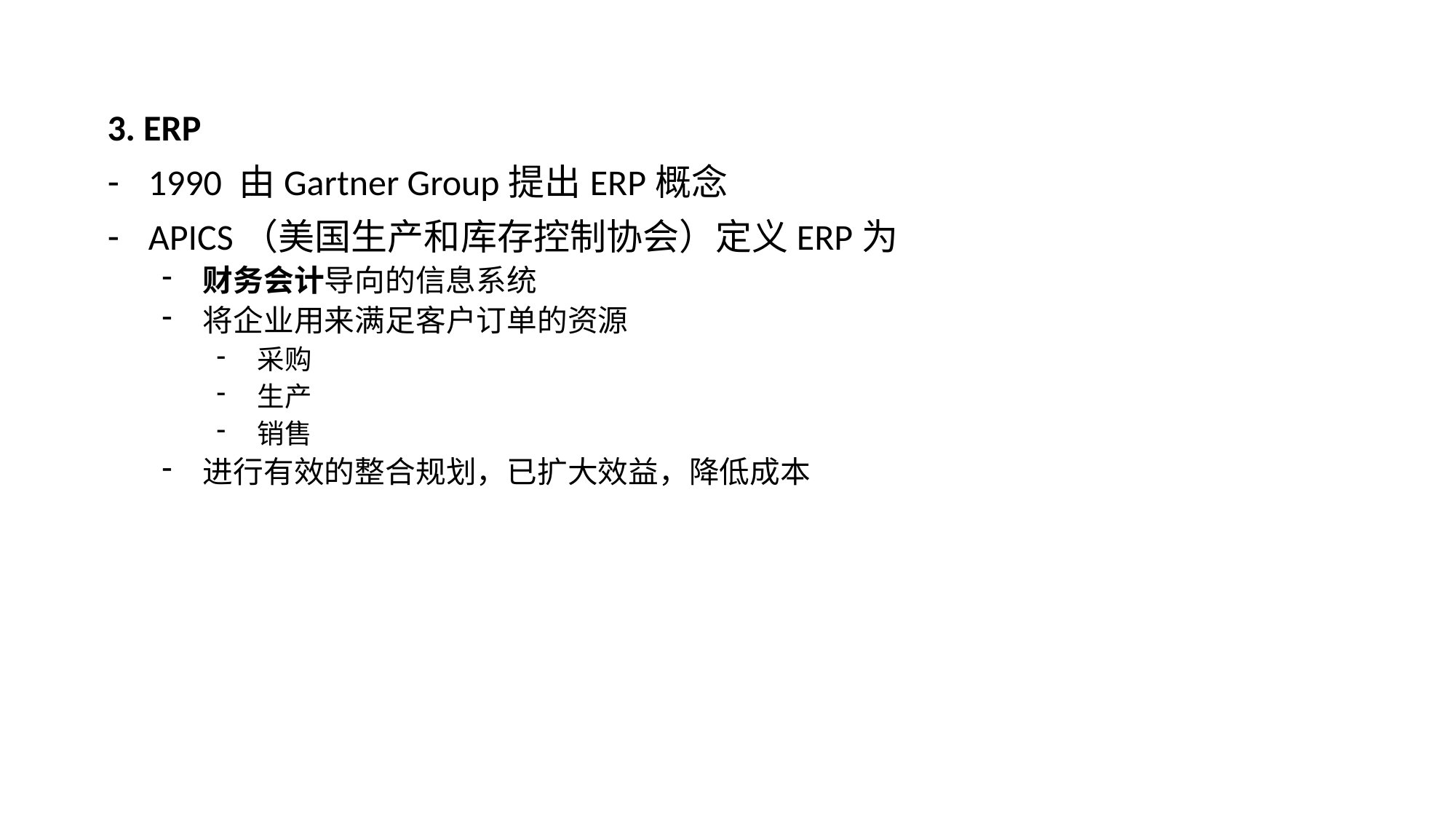

3. ERP
1990 由Gartner Group提出ERP概念
APICS（美国生产和库存控制协会）定义ERP为
财务会计导向的信息系统
将企业用来满足客户订单的资源
采购
生产
销售
进行有效的整合规划，已扩大效益，降低成本